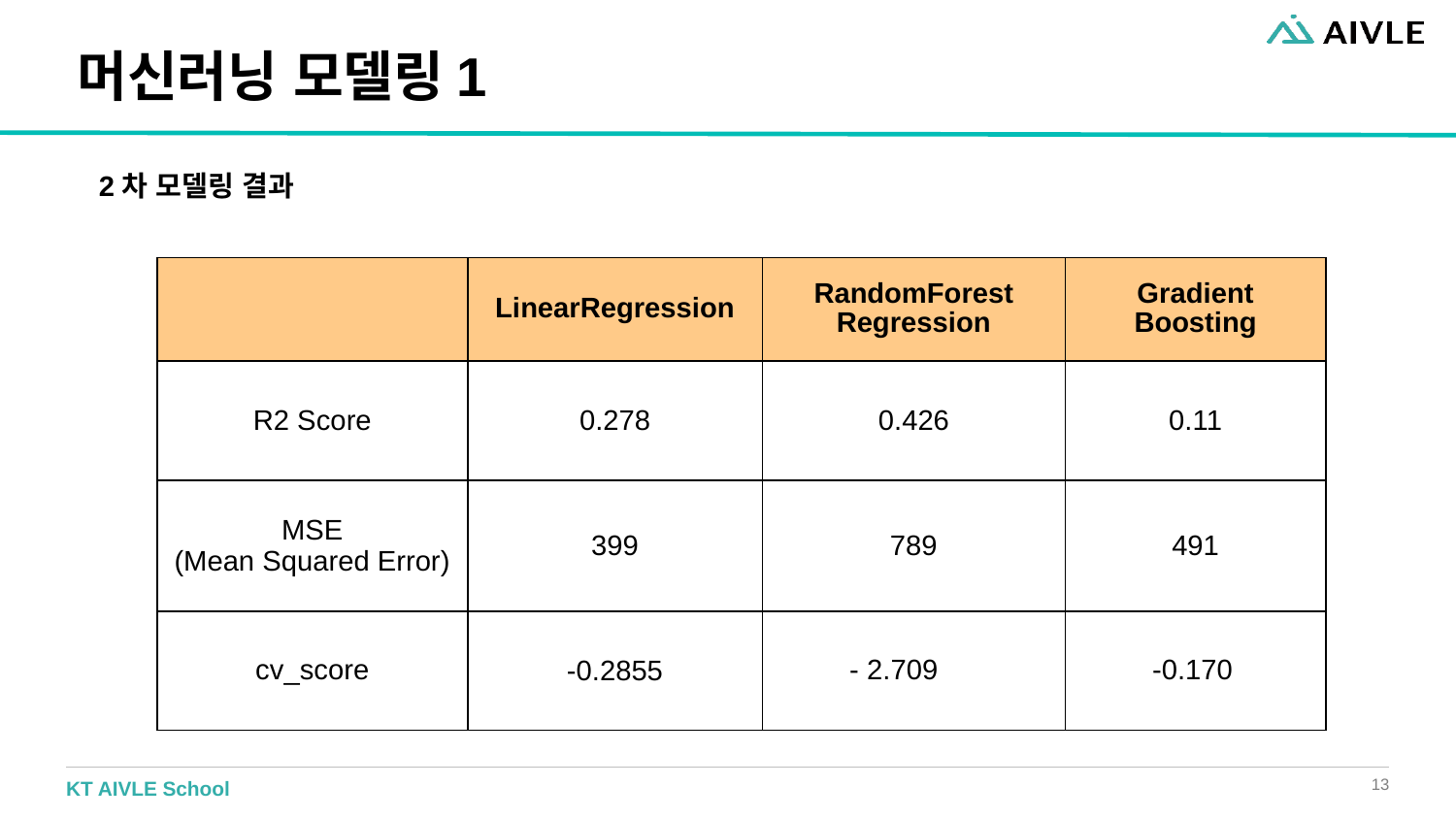

# 머신러닝 모델링1
2차 모델링 결과
|  | LinearRegression | RandomForest Regression | Gradient Boosting |
| --- | --- | --- | --- |
| R2 Score | 0.278 | 0.426 | 0.11 |
| MSE (Mean Squared Error) | 399 | 789 | 491 |
| cv\_score | -0.2855 | - 2.709 | -0.170 |